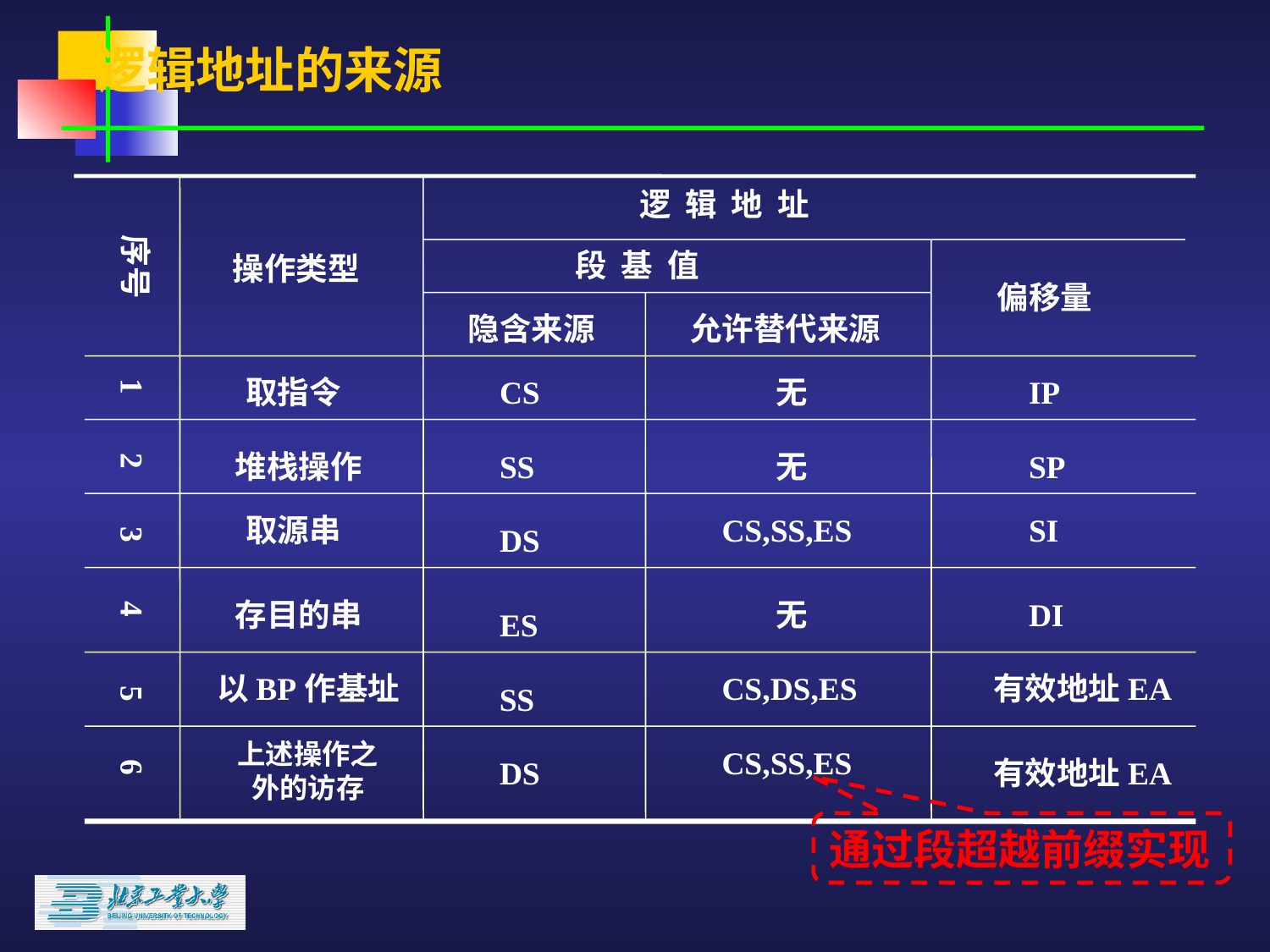

# 逻辑地址的来源

逻  辑  地  址
序号

段  基  值

操作类型
偏移量

隐含来源
允许替代来源

1
取指令
CS
 无
IP

2
堆栈操作
SS
 无
SP

取源串
CS,SS,ES
SI
3
DS

4
存目的串
 无
DI
ES

以BP作基址
CS,DS,ES
有效地址EA
5
SS

上述操作之
外的访存
CS,SS,ES
6
DS
有效地址EA

通过段超越前缀实现